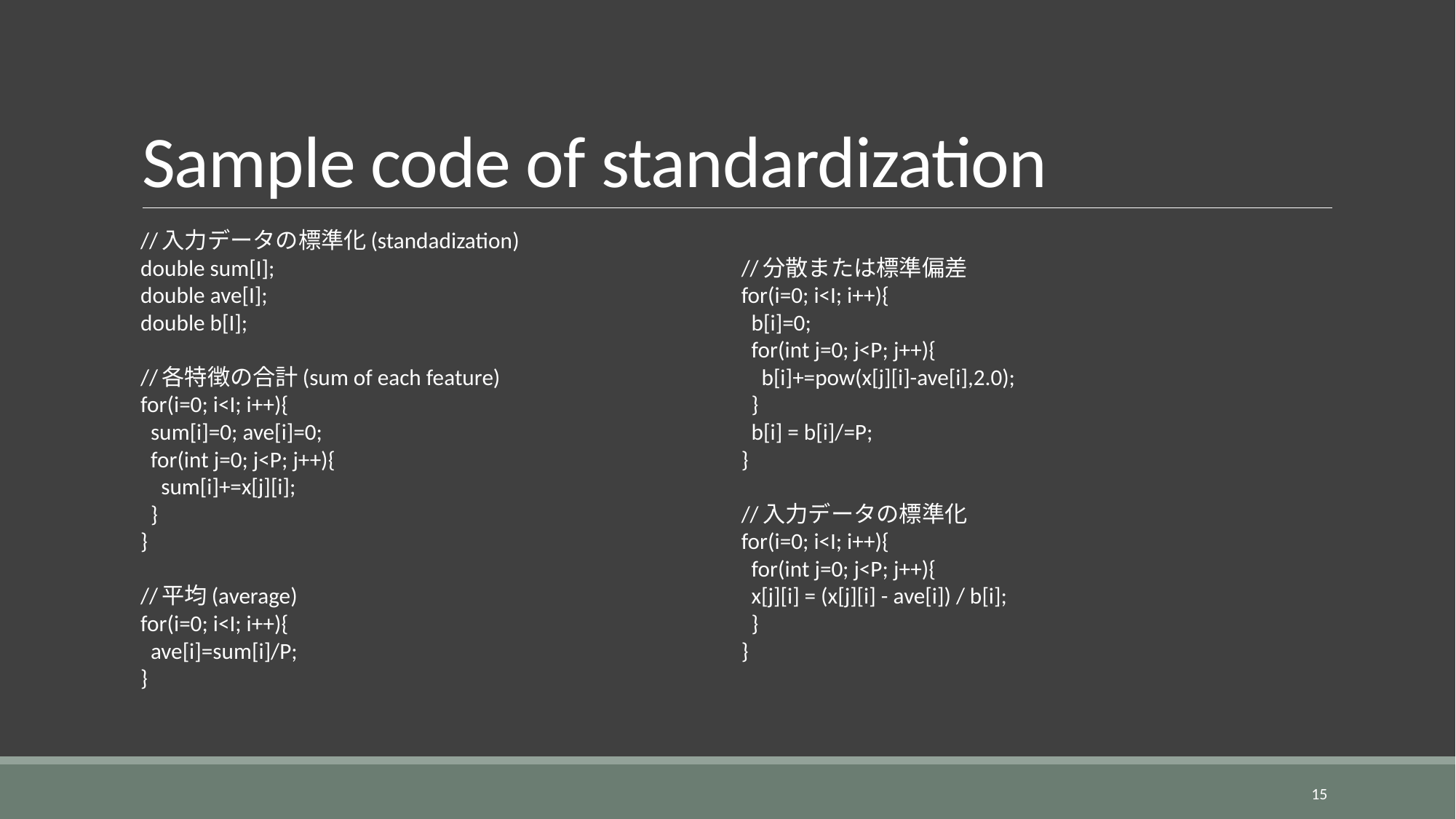

# Sample code of standardization
//入力データの標準化(standadization)
double sum[I];
double ave[I];
double b[I];

//各特徴の合計(sum of each feature)
for(i=0; i<I; i++){
  sum[i]=0; ave[i]=0;
  for(int j=0; j<P; j++){
    sum[i]+=x[j][i];
  }
}

//平均(average)
for(i=0; i<I; i++){
  ave[i]=sum[i]/P;
}

//分散または標準偏差
for(i=0; i<I; i++){
  b[i]=0;
  for(int j=0; j<P; j++){
    b[i]+=pow(x[j][i]-ave[i],2.0);
  }
  b[i] = b[i]/=P;
}

//入力データの標準化
for(i=0; i<I; i++){
  for(int j=0; j<P; j++){
  x[j][i] = (x[j][i] - ave[i]) / b[i];
  }
}
15